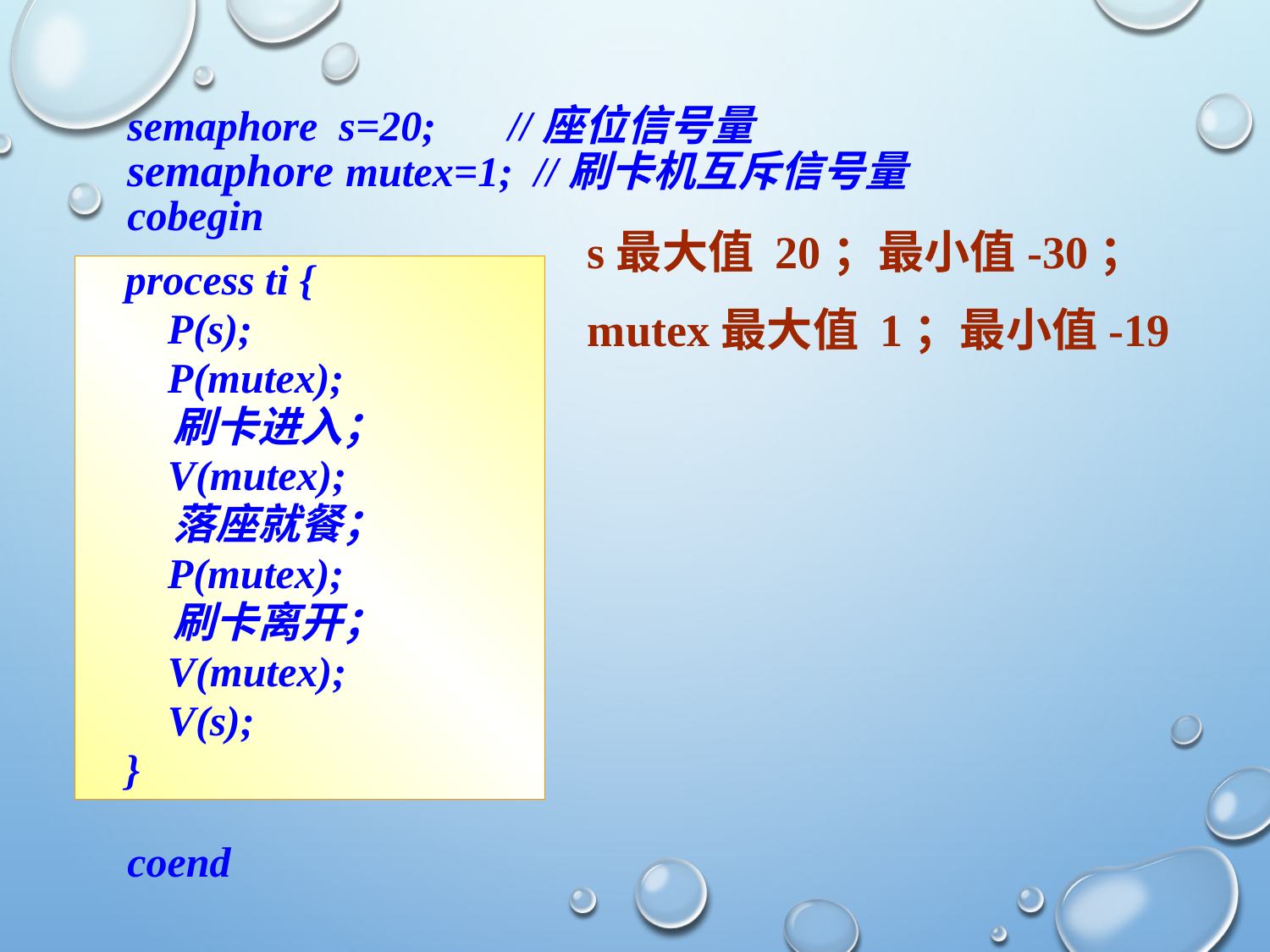

semaphore  s=20;	//座位信号量
semaphore mutex=1;  //刷卡机互斥信号量
cobegin

coend
s最大值 20；最小值-30；
mutex最大值 1；最小值-19
process ti {
    P(s);
    P(mutex);
    刷卡进入；
    V(mutex);
    落座就餐；
    P(mutex);
    刷卡离开；
    V(mutex);
    V(s);
}
7